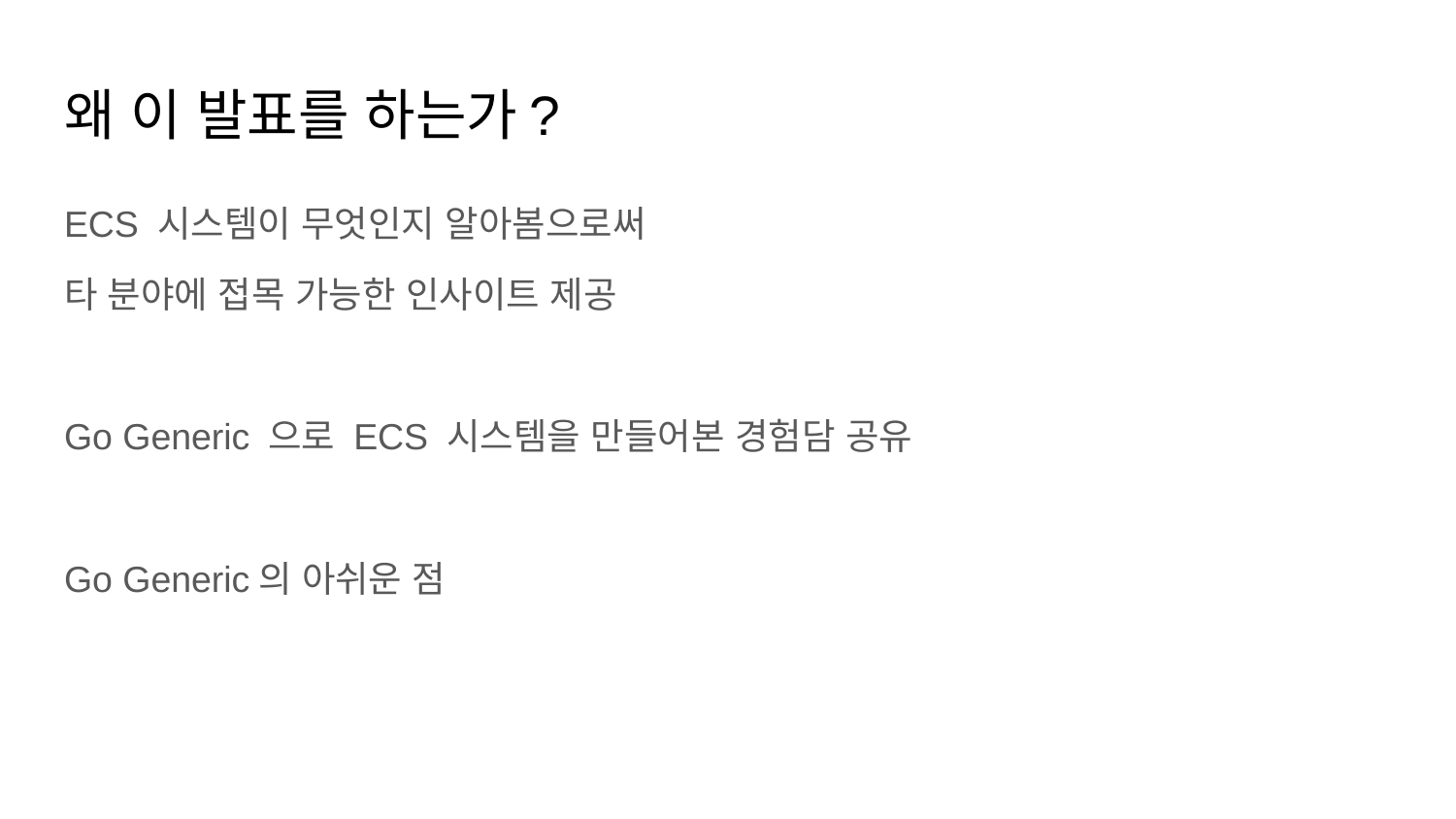

# 왜 이 발표를 하는가?
ECS 시스템이 무엇인지 알아봄으로써
타 분야에 접목 가능한 인사이트 제공

Go Generic 으로 ECS 시스템을 만들어본 경험담 공유

Go Generic의 아쉬운 점